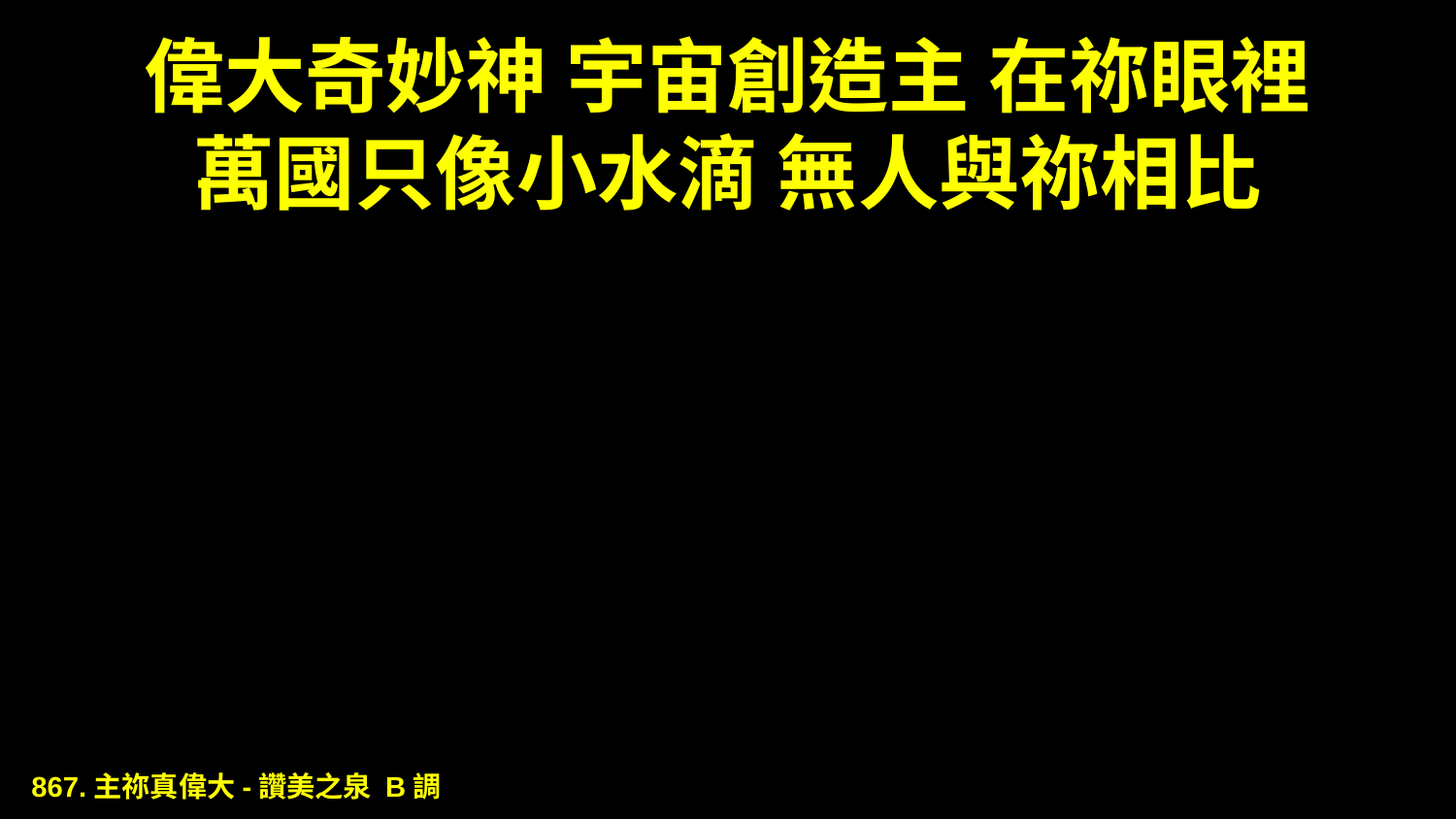

# 偉大奇妙神 宇宙創造主 在祢眼裡 萬國只像小水滴 無人與祢相比
867.主祢真偉大-讚美之泉 B調